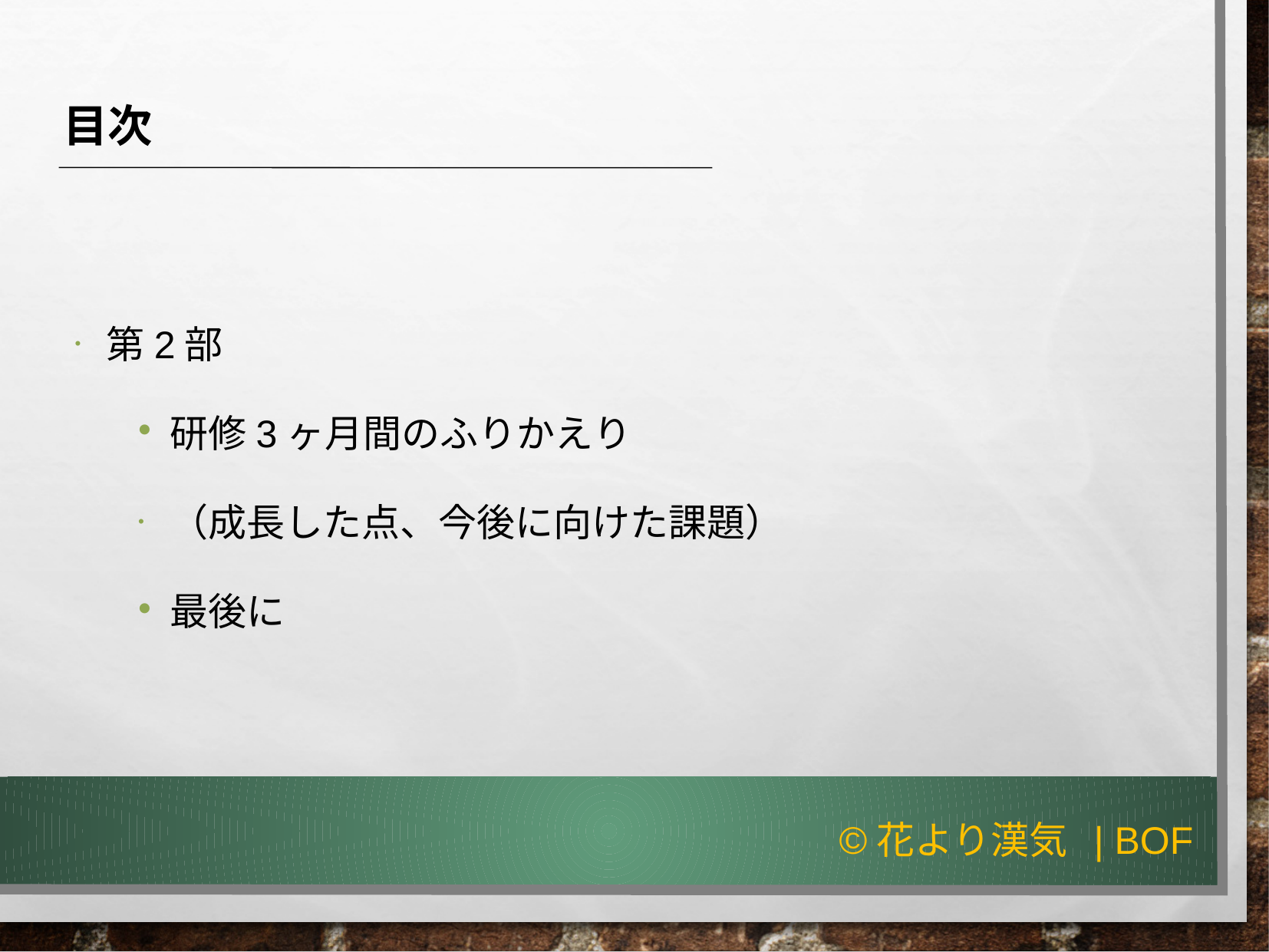

目次

第2部
研修3ヶ月間のふりかえり
（成長した点、今後に向けた課題）
最後に
©花より漢気  | BOF